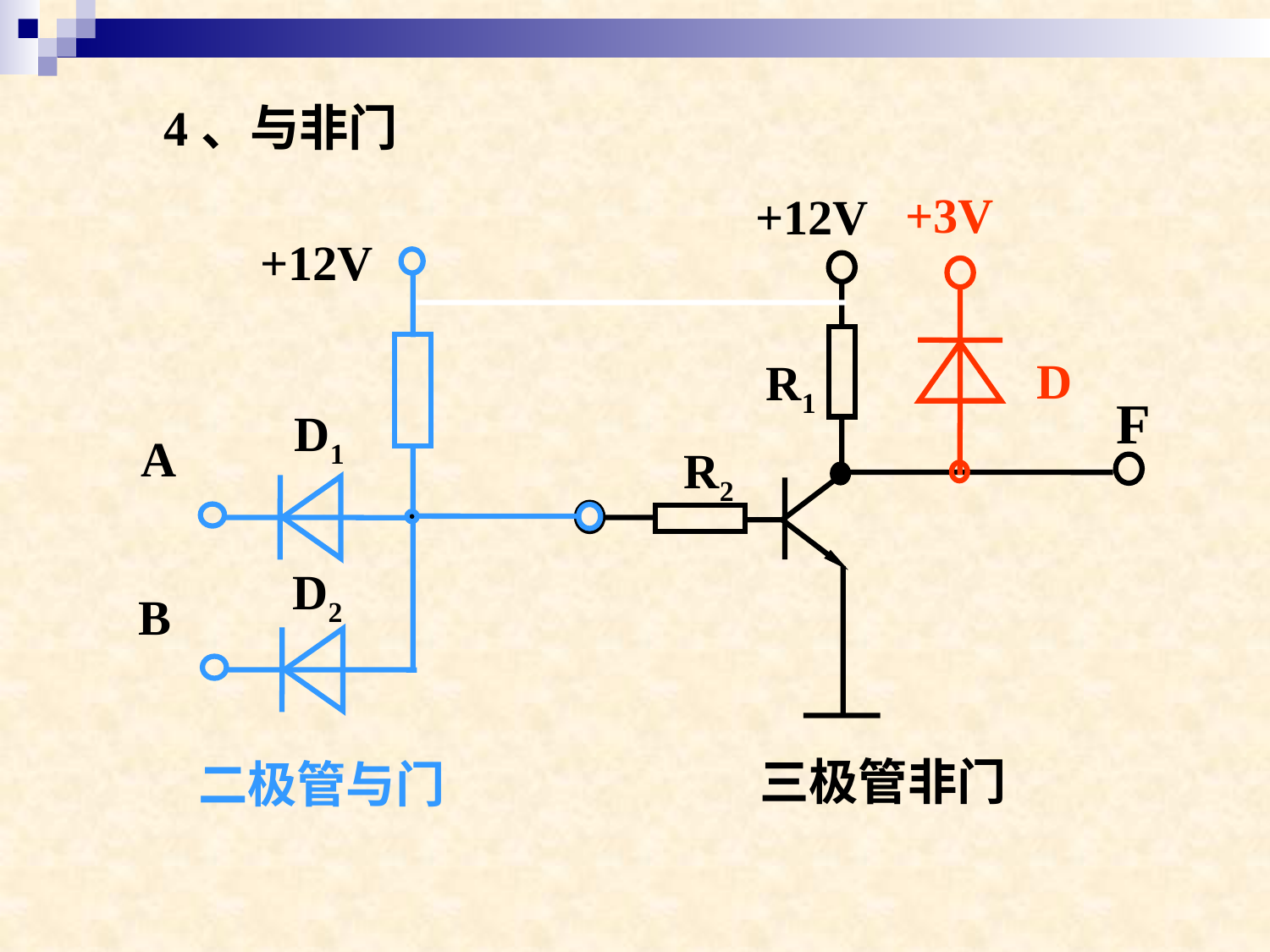

4、与非门
+3V
+12V
+12V

D1
A

D2
B

D
R1
F

R2

三极管非门
二极管与门